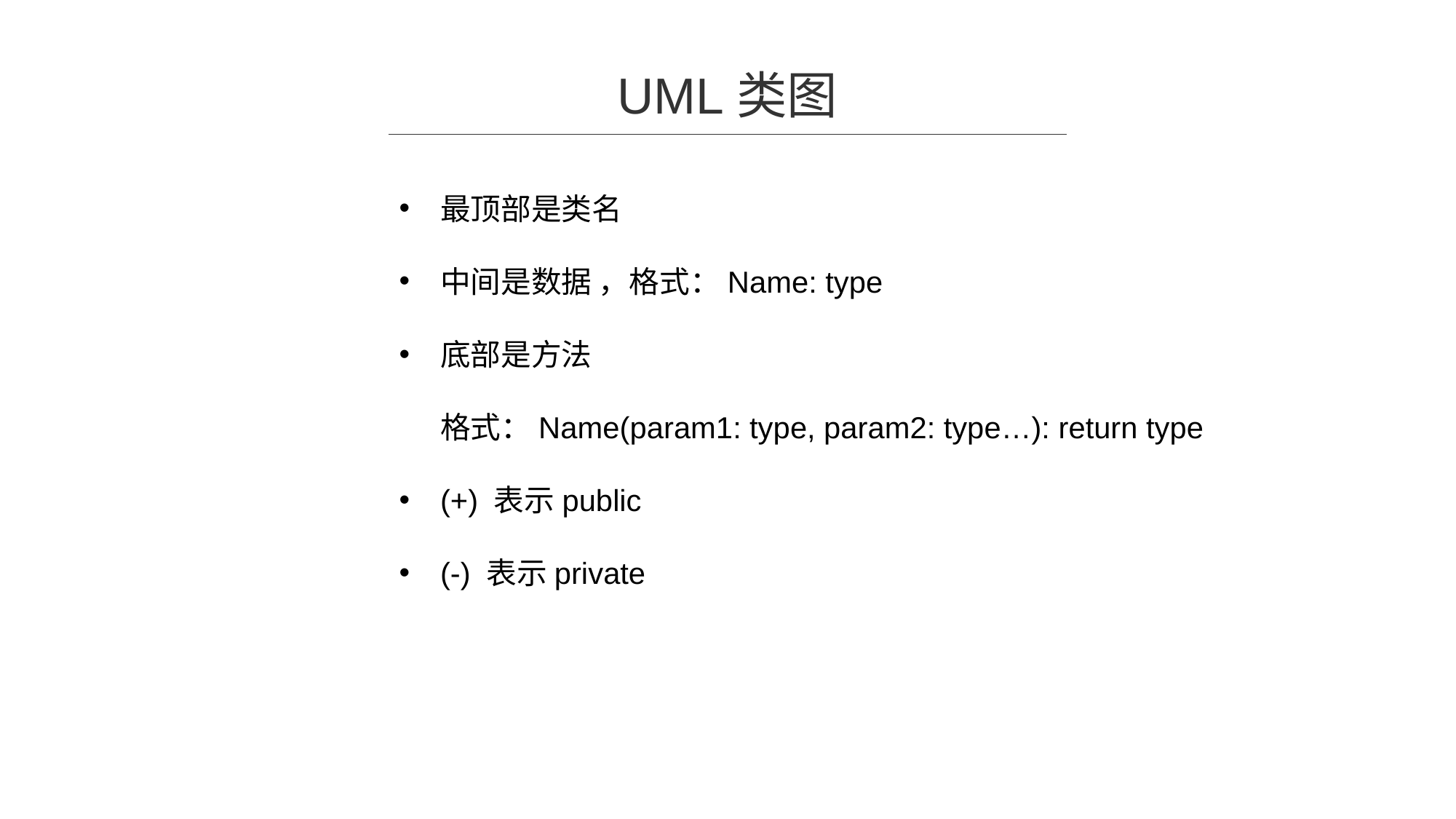

UML类图
最顶部是类名

中间是数据 ，格式：Name: type

底部是方法

     格式：Name(param1: type, param2: type…): return type

(+) 表示public

(-) 表示private